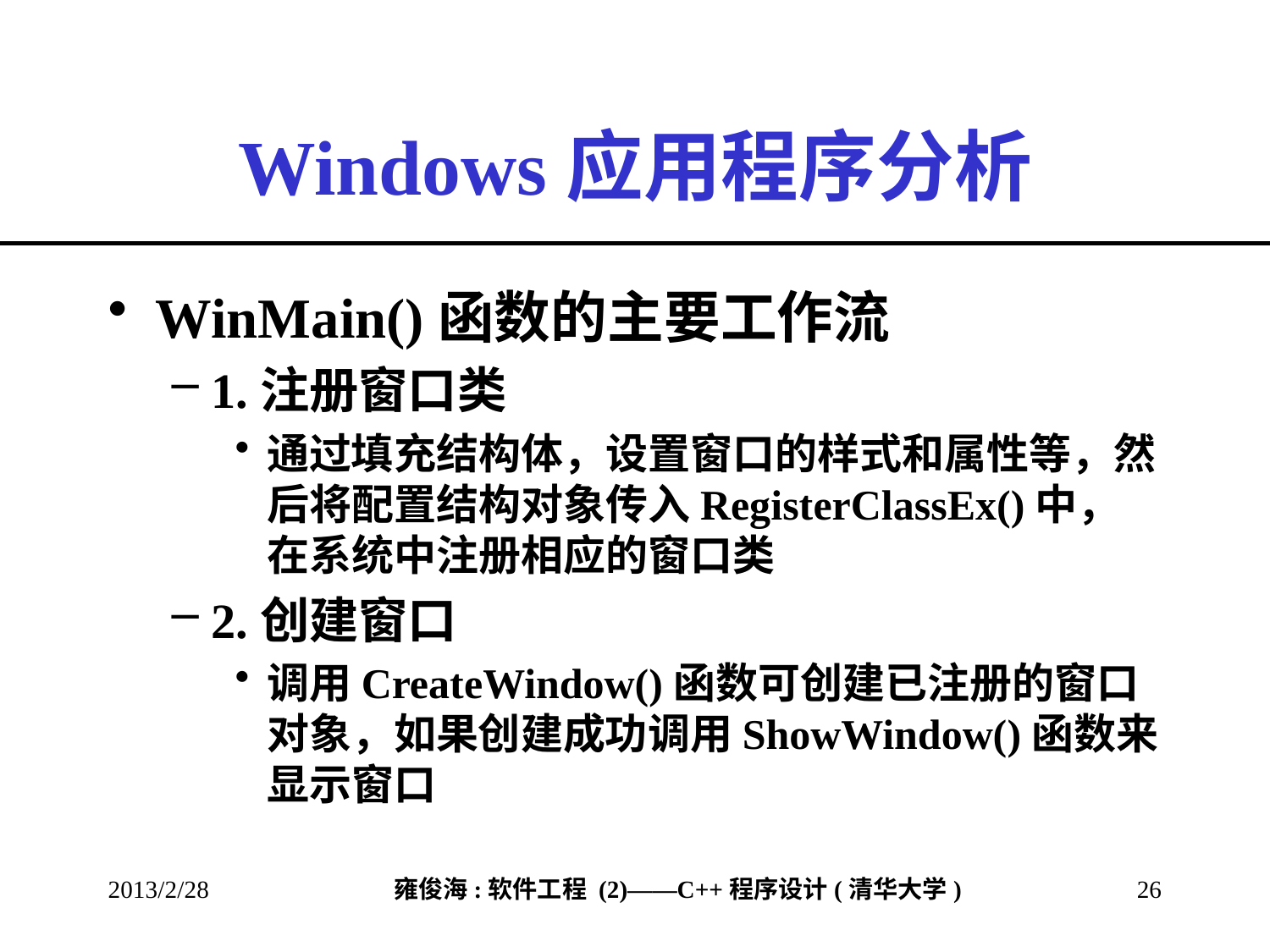

# Windows应用程序分析
WinMain()函数的主要工作流
1.注册窗口类
通过填充结构体，设置窗口的样式和属性等，然后将配置结构对象传入RegisterClassEx()中，在系统中注册相应的窗口类
2.创建窗口
调用CreateWindow()函数可创建已注册的窗口对象，如果创建成功调用ShowWindow()函数来显示窗口

2013/2/28
26